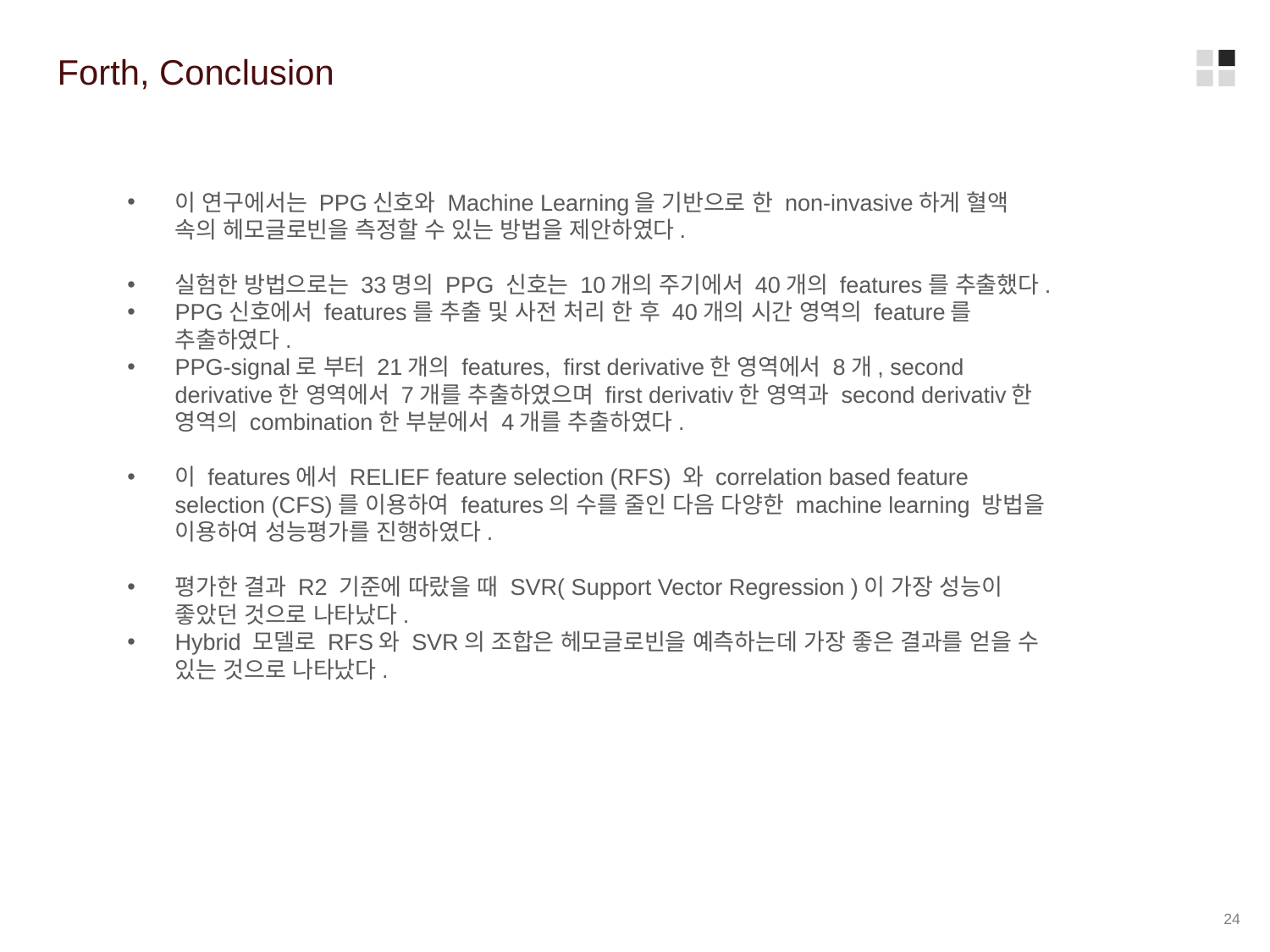

Forth, Conclusion

이 연구에서는 PPG신호와 Machine Learning을 기반으로 한 non-invasive하게 혈액 속의 헤모글로빈을 측정할 수 있는 방법을 제안하였다.

실험한 방법으로는 33명의 PPG 신호는 10개의 주기에서 40개의 features를 추출했다.
PPG신호에서 features를 추출 및 사전 처리 한 후 40개의 시간 영역의 feature를 추출하였다.
PPG-signal로 부터 21개의 features,  first derivative한 영역에서 8개, second derivative한 영역에서 7개를 추출하였으며 first derivativ한 영역과 second derivativ한 영역의 combination한 부분에서 4개를 추출하였다.

이 features에서 RELIEF feature selection (RFS) 와 correlation based feature selection (CFS)를 이용하여 features의 수를 줄인 다음 다양한 machine learning 방법을 이용하여 성능평가를 진행하였다.

평가한 결과 R2 기준에 따랐을 때 SVR( Support Vector Regression )이 가장 성능이 좋았던 것으로 나타났다.
Hybrid 모델로 RFS와 SVR의 조합은 헤모글로빈을 예측하는데 가장 좋은 결과를 얻을 수 있는 것으로 나타났다.